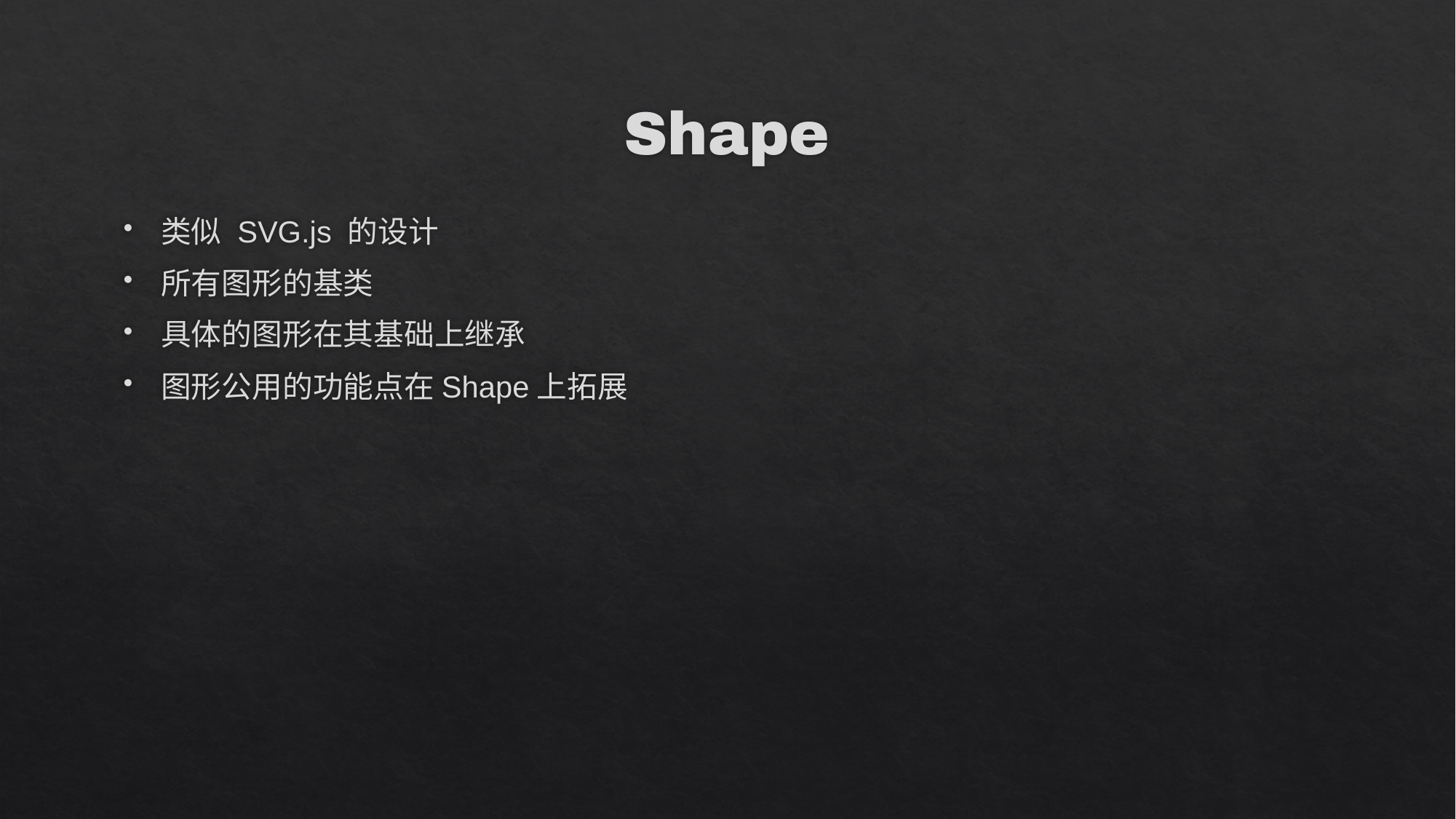

# Shape
类似 SVG.js 的设计
所有图形的基类
具体的图形在其基础上继承
图形公用的功能点在Shape上拓展